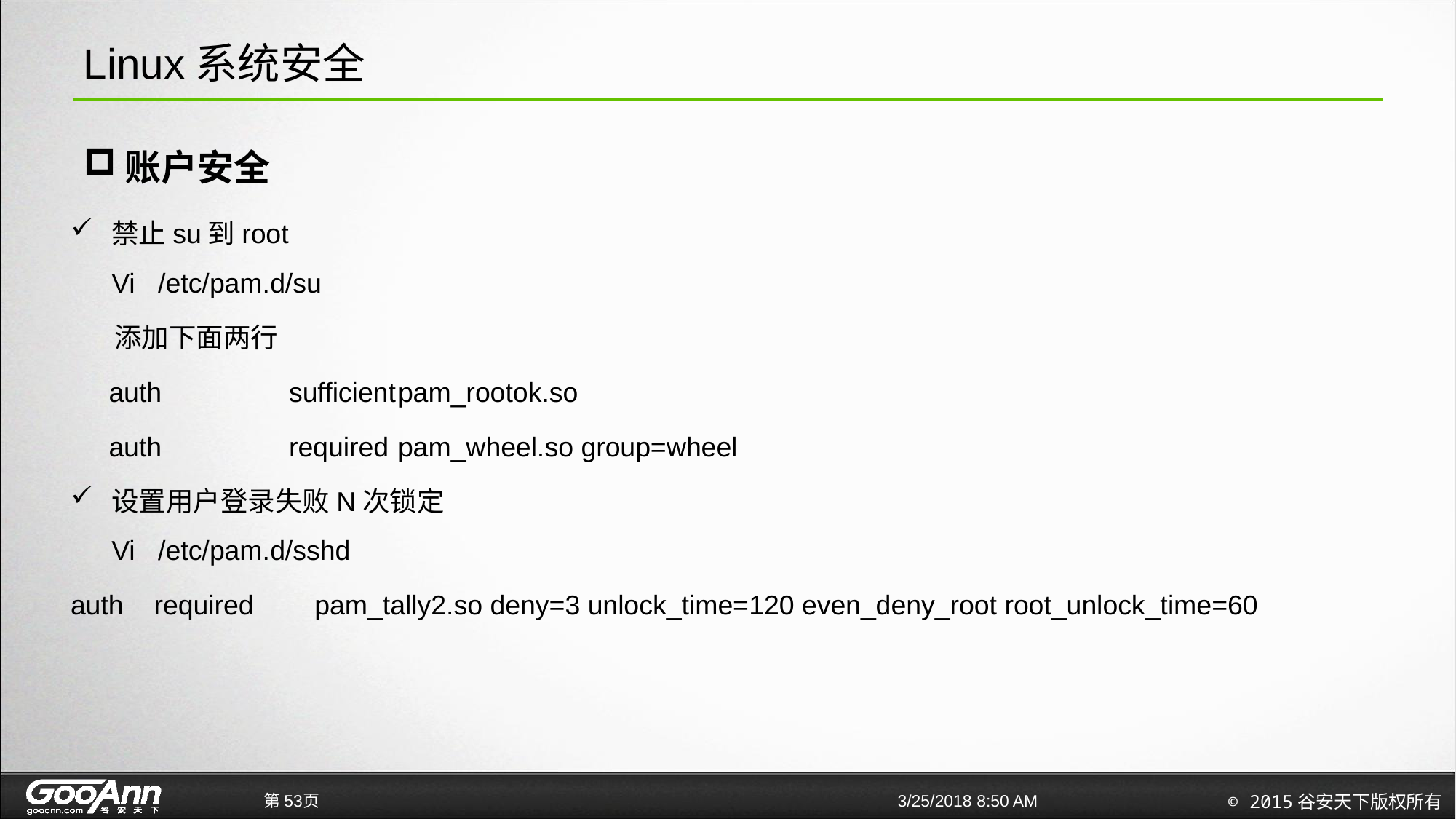

# Linux系统安全
账户安全
禁止su到root
Vi   /etc/pam.d/su
      添加下面两行
     auth		sufficient	pam_rootok.so
     auth		required	pam_wheel.so group=wheel
设置用户登录失败N次锁定
Vi   /etc/pam.d/sshd
auth    required        pam_tally2.so deny=3 unlock_time=120 even_deny_root root_unlock_time=60